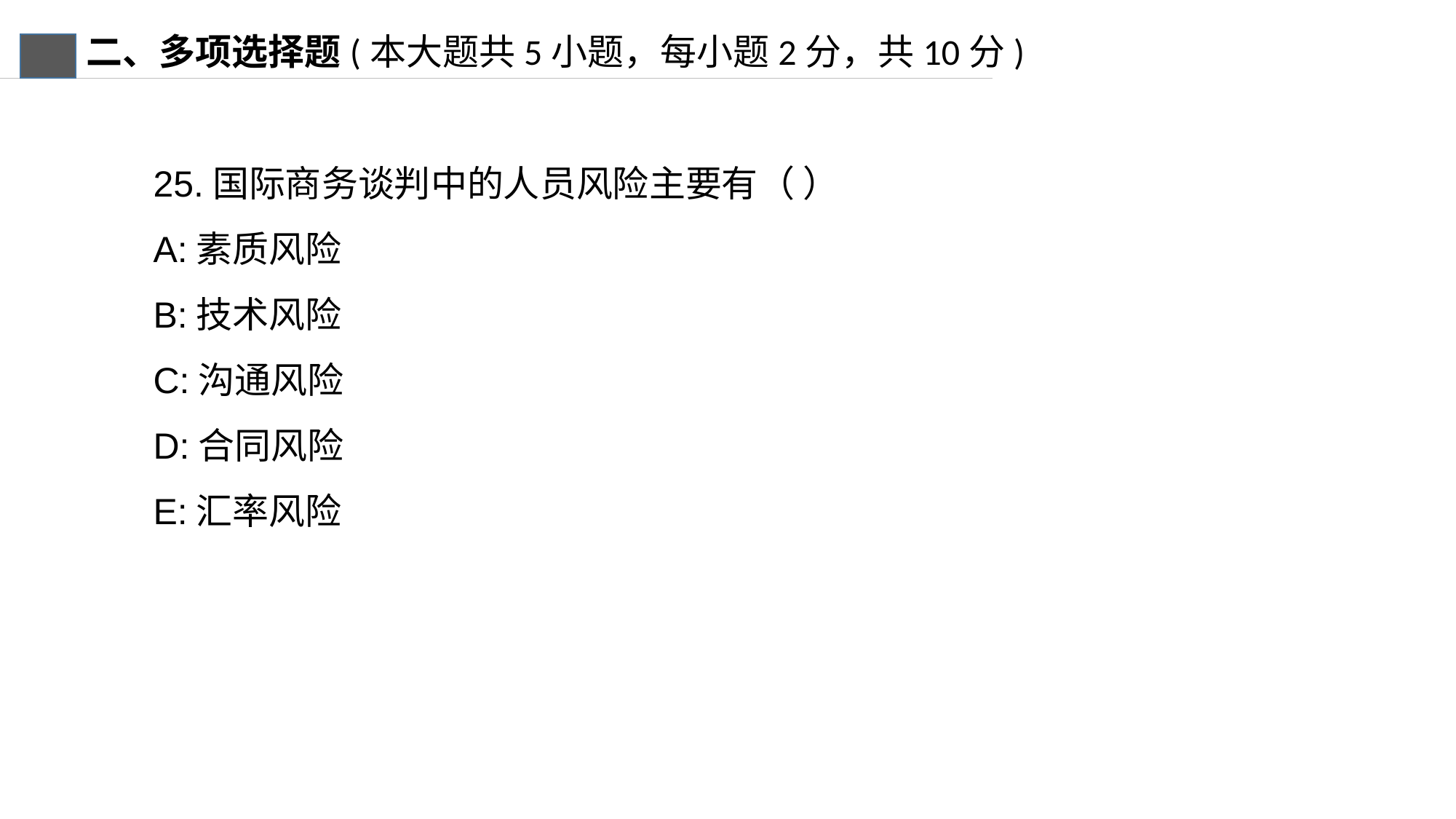

二、多项选择题(本大题共5小题，每小题2分，共10分)

25.国际商务谈判中的人员风险主要有（ ）
A:素质风险
B:技术风险
C:沟通风险
D:合同风险
E:汇率风险